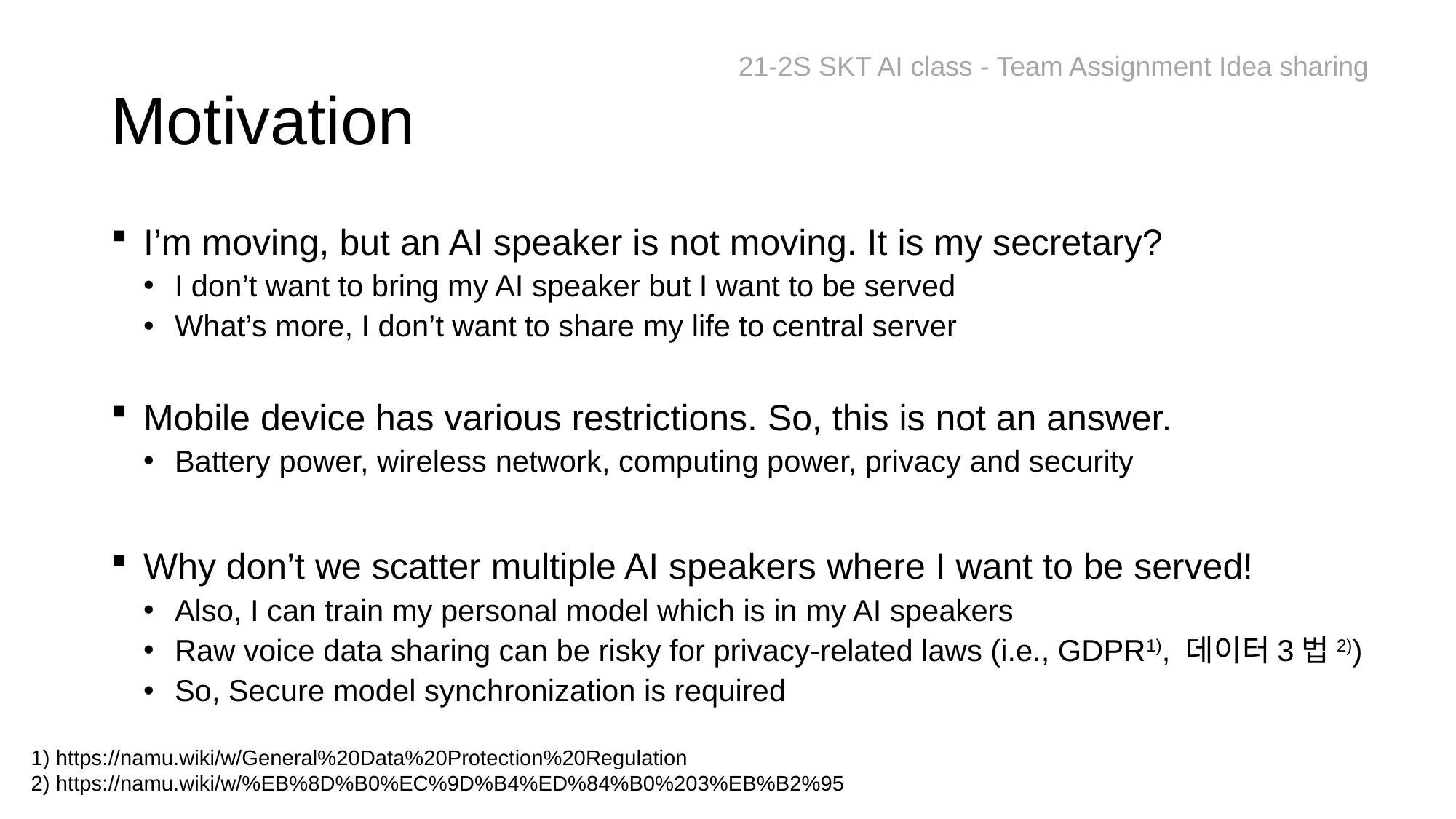

# Motivation
21-2S SKT AI class - Team Assignment Idea sharing
I’m moving, but an AI speaker is not moving. It is my secretary?
I don’t want to bring my AI speaker but I want to be served
What’s more, I don’t want to share my life to central server

Mobile device has various restrictions. So, this is not an answer.
Battery power, wireless network, computing power, privacy and security

Why don’t we scatter multiple AI speakers where I want to be served!
Also, I can train my personal model which is in my AI speakers
Raw voice data sharing can be risky for privacy-related laws (i.e., GDPR1), 데이터3법2))
So, Secure model synchronization is required
1) https://namu.wiki/w/General%20Data%20Protection%20Regulation
2) https://namu.wiki/w/%EB%8D%B0%EC%9D%B4%ED%84%B0%203%EB%B2%95